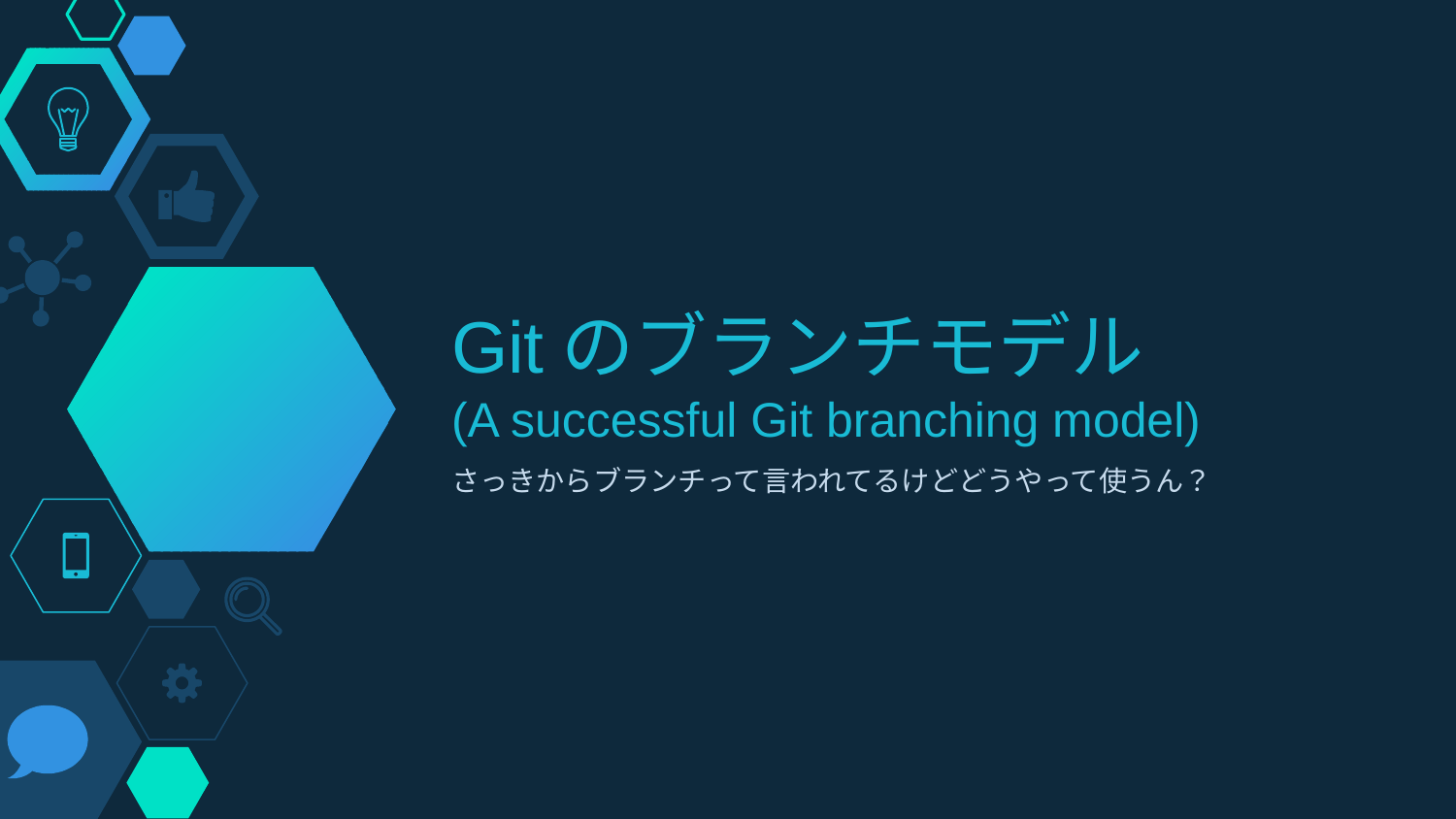

# Gitのブランチモデル (A successful Git branching model)
さっきからブランチって言われてるけどどうやって使うん？